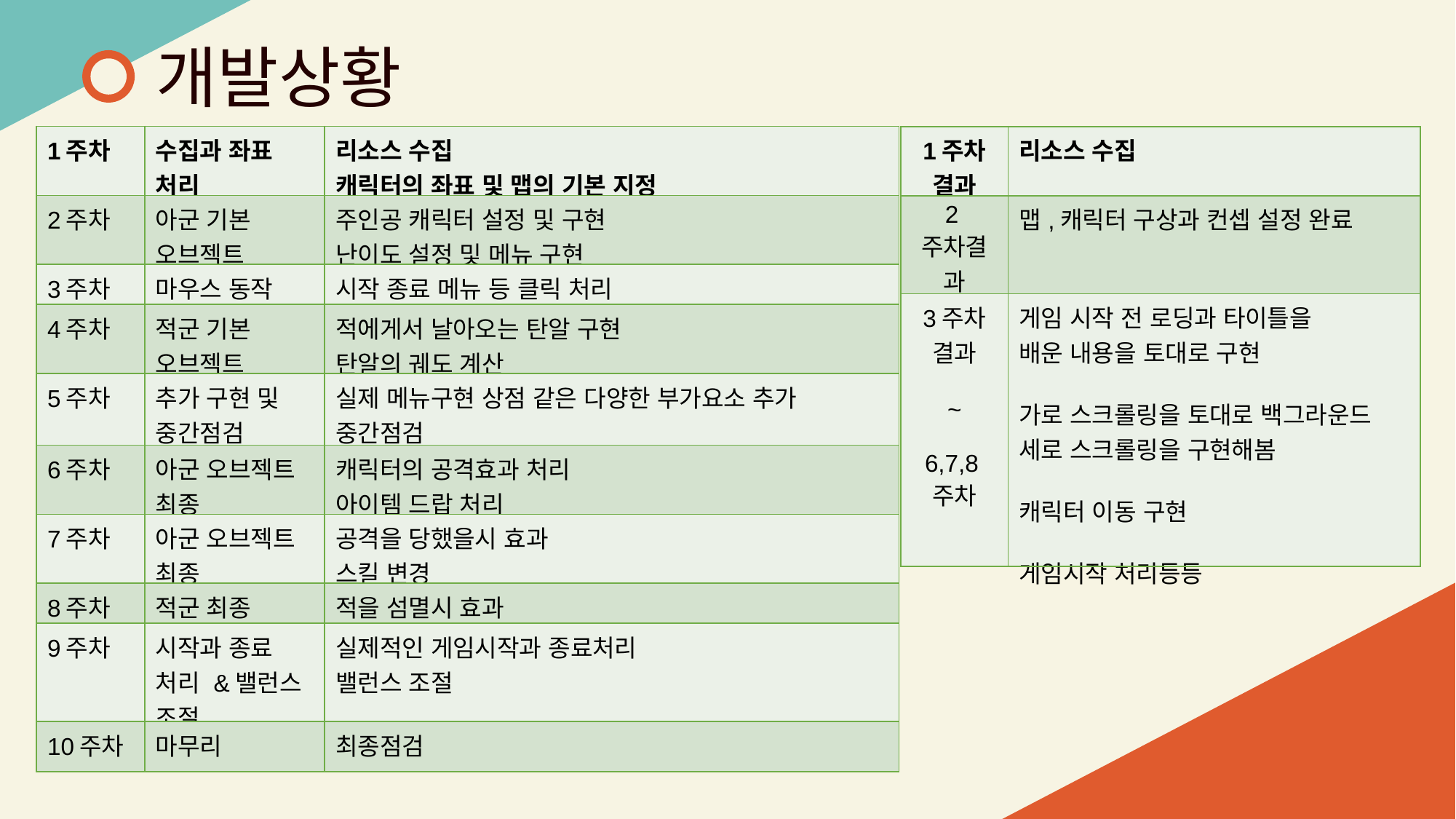

개발상황

| 1주차 | 수집과 좌표 처리 | 리소스 수집 캐릭터의 좌표 및 맵의 기본 지정 |
| --- | --- | --- |
| 2주차 | 아군 기본 오브젝트 | 주인공 캐릭터 설정 및 구현 난이도 설정 및 메뉴 구현 |
| 3주차 | 마우스 동작 | 시작 종료 메뉴 등 클릭 처리 |
| 4주차 | 적군 기본 오브젝트 | 적에게서 날아오는 탄알 구현 탄알의 궤도 계산 |
| 5주차 | 추가 구현 및 중간점검 | 실제 메뉴구현 상점 같은 다양한 부가요소 추가 중간점검 |
| 6주차 | 아군 오브젝트 최종 | 캐릭터의 공격효과 처리 아이템 드랍 처리 |
| 7주차 | 아군 오브젝트 최종 | 공격을 당했을시 효과 스킬 변경 |
| 8주차 | 적군 최종 | 적을 섬멸시 효과 |
| 9주차 | 시작과 종료 처리 &밸런스 조절 | 실제적인 게임시작과 종료처리 밸런스 조절 |
| 10주차 | 마무리 | 최종점검 |
| 1주차 결과 | 리소스 수집 |
| --- | --- |
| 2주차결과 | 맵,캐릭터 구상과 컨셉 설정 완료 |
| 3주차 결과 ~ 6,7,8주차 | 게임 시작 전 로딩과 타이틀을 배운 내용을 토대로 구현 가로 스크롤링을 토대로 백그라운드 세로 스크롤링을 구현해봄 캐릭터 이동 구현 게임시작 처리등등 |